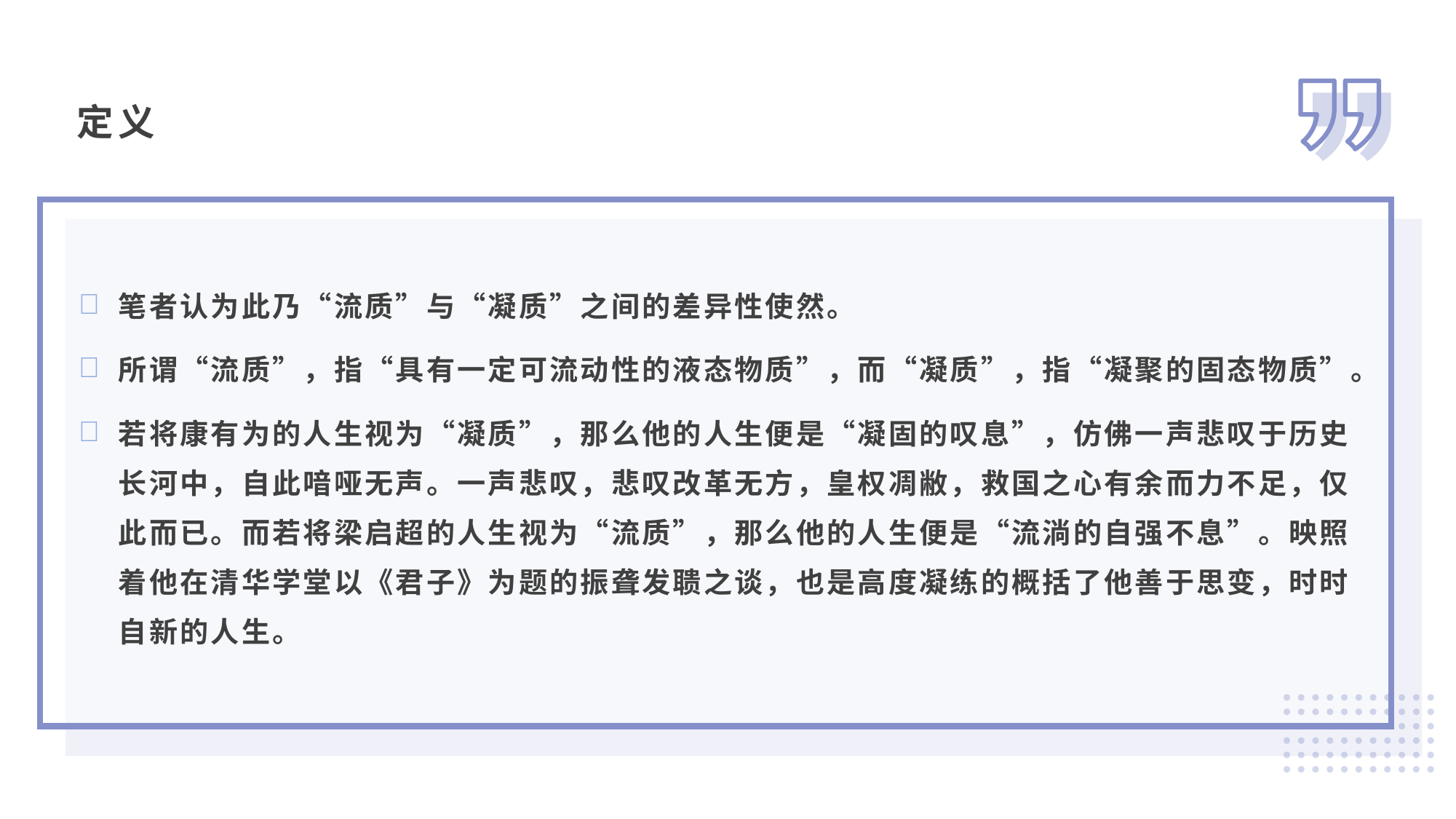

定义

笔者认为此乃“流质”与“凝质”之间的差异性使然。
所谓“流质”，指“具有一定可流动性的液态物质”，而“凝质”，指“凝聚的固态物质”。
若将康有为的人生视为“凝质”，那么他的人生便是“凝固的叹息”，仿佛一声悲叹于历史长河中，自此喑哑无声。一声悲叹，悲叹改革无方，皇权凋敝，救国之心有余而力不足，仅此而已。而若将梁启超的人生视为“流质”，那么他的人生便是“流淌的自强不息”。映照着他在清华学堂以《君子》为题的振聋发聩之谈，也是高度凝练的概括了他善于思变，时时自新的人生。